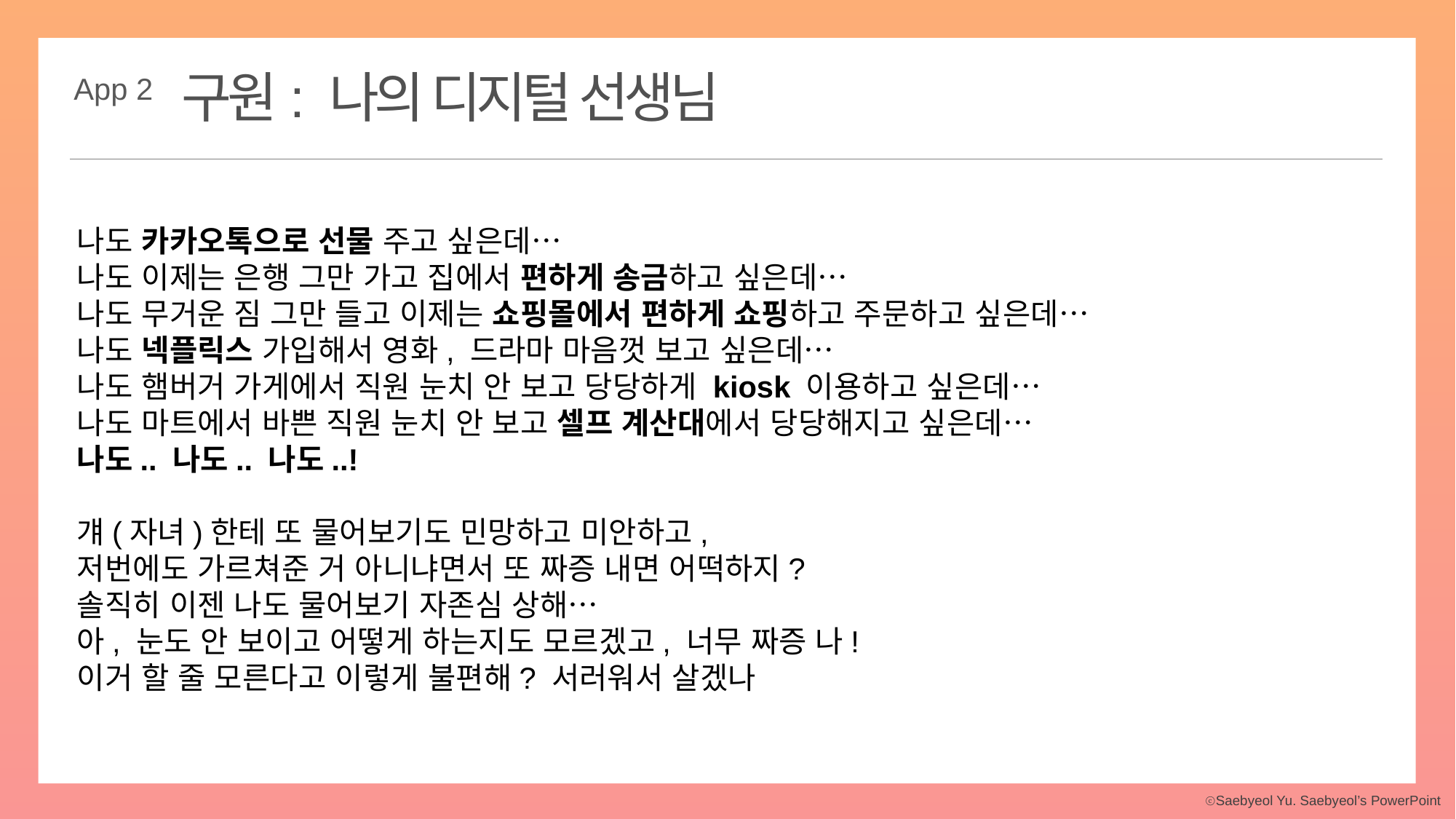

구원: 나의 디지털 선생님
App 2
나도 카카오톡으로 선물 주고 싶은데…
나도 이제는 은행 그만 가고 집에서 편하게 송금하고 싶은데…
나도 무거운 짐 그만 들고 이제는 쇼핑몰에서 편하게 쇼핑하고 주문하고 싶은데…
나도 넥플릭스 가입해서 영화, 드라마 마음껏 보고 싶은데…
나도 햄버거 가게에서 직원 눈치 안 보고 당당하게 kiosk 이용하고 싶은데…
나도 마트에서 바쁜 직원 눈치 안 보고 셀프 계산대에서 당당해지고 싶은데…
나도.. 나도.. 나도..!

걔(자녀)한테 또 물어보기도 민망하고 미안하고,
저번에도 가르쳐준 거 아니냐면서 또 짜증 내면 어떡하지?
솔직히 이젠 나도 물어보기 자존심 상해…
아, 눈도 안 보이고 어떻게 하는지도 모르겠고, 너무 짜증 나!
이거 할 줄 모른다고 이렇게 불편해? 서러워서 살겠나